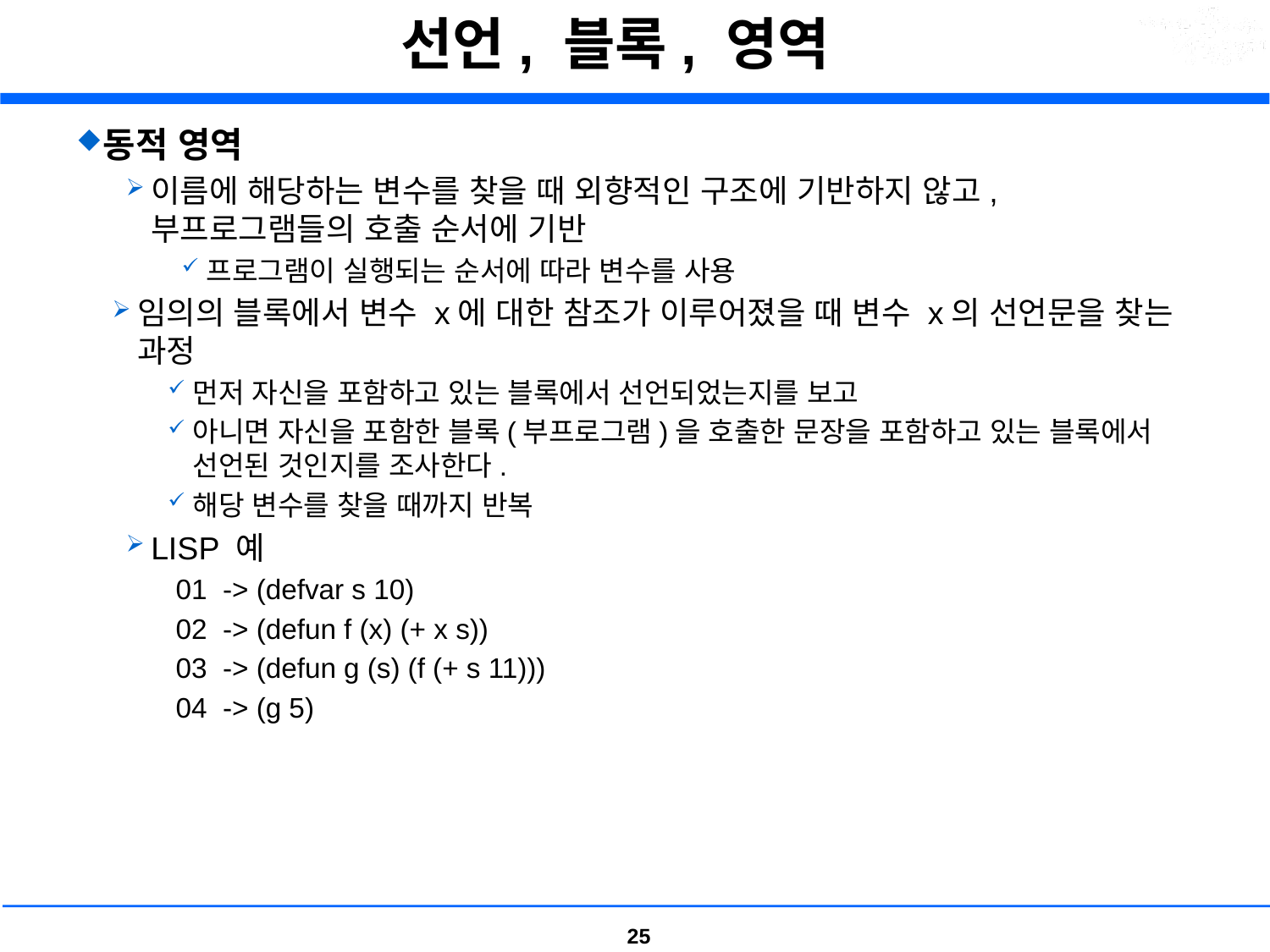

# 선언, 블록, 영역
동적 영역
이름에 해당하는 변수를 찾을 때 외향적인 구조에 기반하지 않고, 부프로그램들의 호출 순서에 기반
프로그램이 실행되는 순서에 따라 변수를 사용
임의의 블록에서 변수 x에 대한 참조가 이루어졌을 때 변수 x의 선언문을 찾는 과정
먼저 자신을 포함하고 있는 블록에서 선언되었는지를 보고
아니면 자신을 포함한 블록(부프로그램)을 호출한 문장을 포함하고 있는 블록에서 선언된 것인지를 조사한다.
해당 변수를 찾을 때까지 반복
LISP 예
 01  -> (defvar s 10)
 02  -> (defun f (x) (+ x s))
 03  -> (defun g (s) (f (+ s 11)))
 04  -> (g 5)